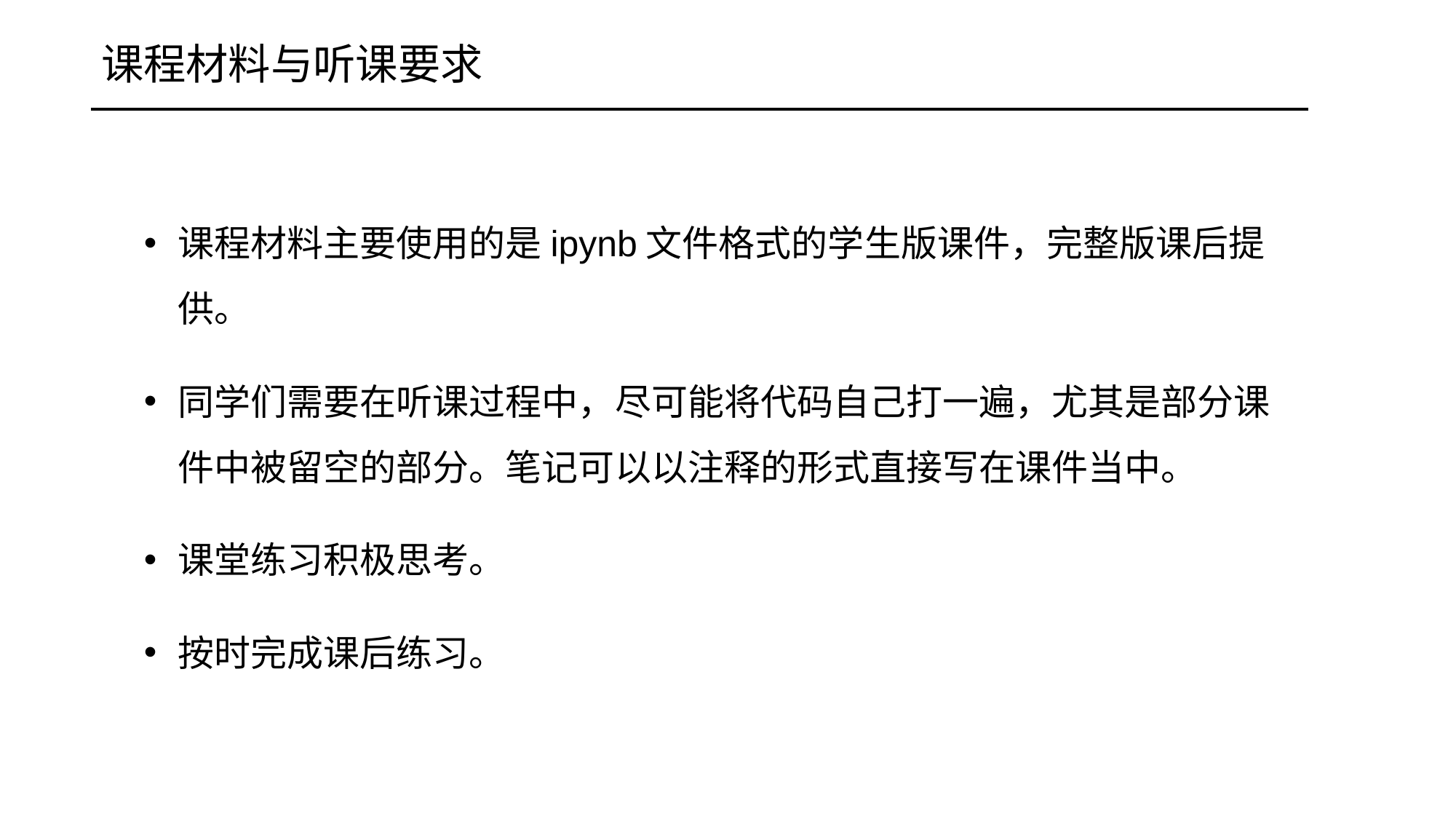

课程材料与听课要求
课程材料主要使用的是ipynb文件格式的学生版课件，完整版课后提供。
同学们需要在听课过程中，尽可能将代码自己打一遍，尤其是部分课件中被留空的部分。笔记可以以注释的形式直接写在课件当中。
课堂练习积极思考。
按时完成课后练习。